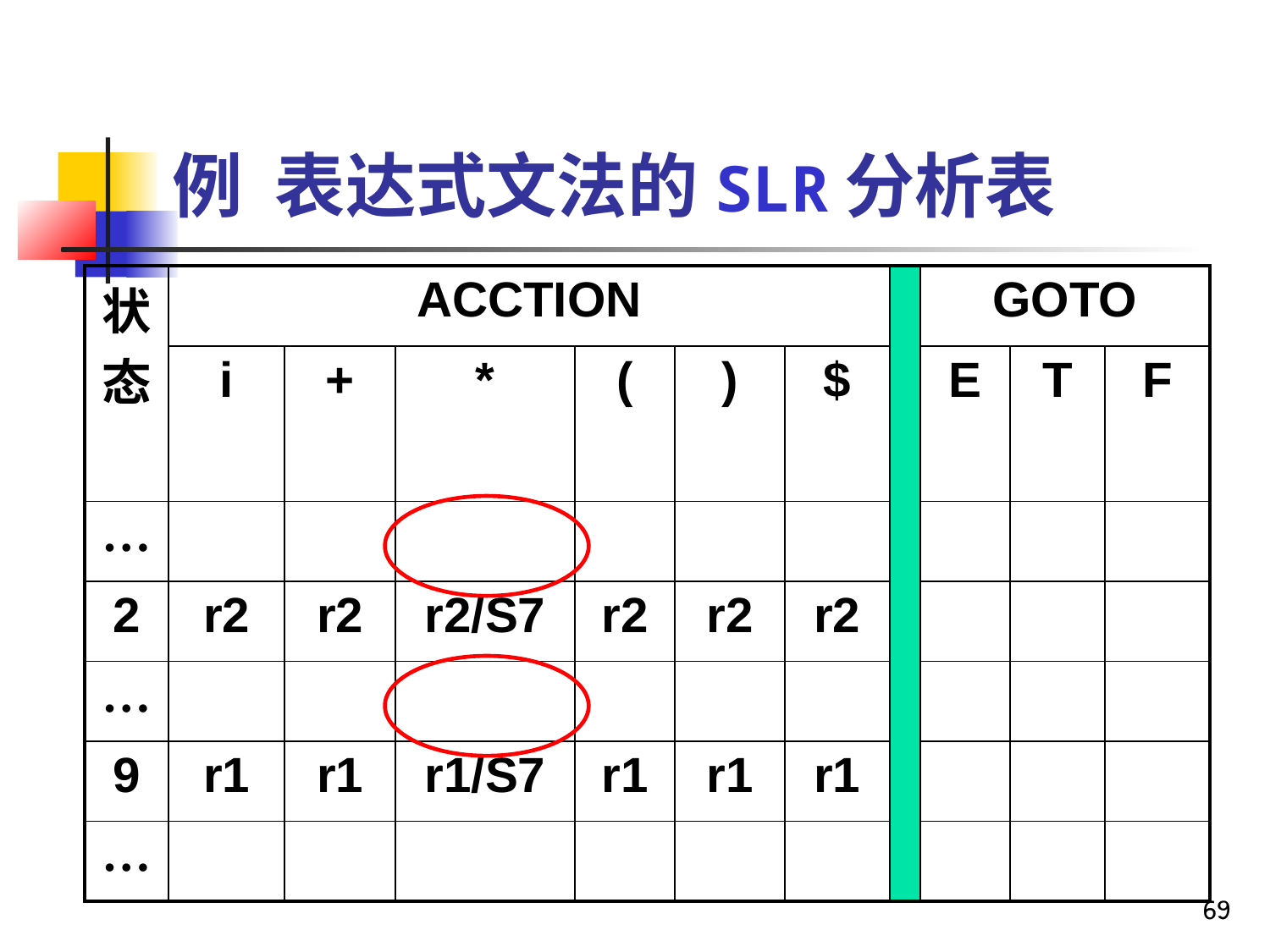

例  表达式文法的SLR分析表
| 状态 | ACCTION |  |  |  |  |  |  | GOTO |  |  |
| --- | --- | --- | --- | --- | --- | --- | --- | --- | --- | --- |
|  | i | + | \* | ( | ) | $ |  | E | T | F |
| … |  |  |  |  |  |  |  |  |  |  |
| 2 | r2 | r2 | r2/S7 | r2 | r2 | r2 |  |  |  |  |
| … |  |  |  |  |  |  |  |  |  |  |
| 9 | r1 | r1 | r1/S7 | r1 | r1 | r1 |  |  |  |  |
| … |  |  |  |  |  |  |  |  |  |  |

69